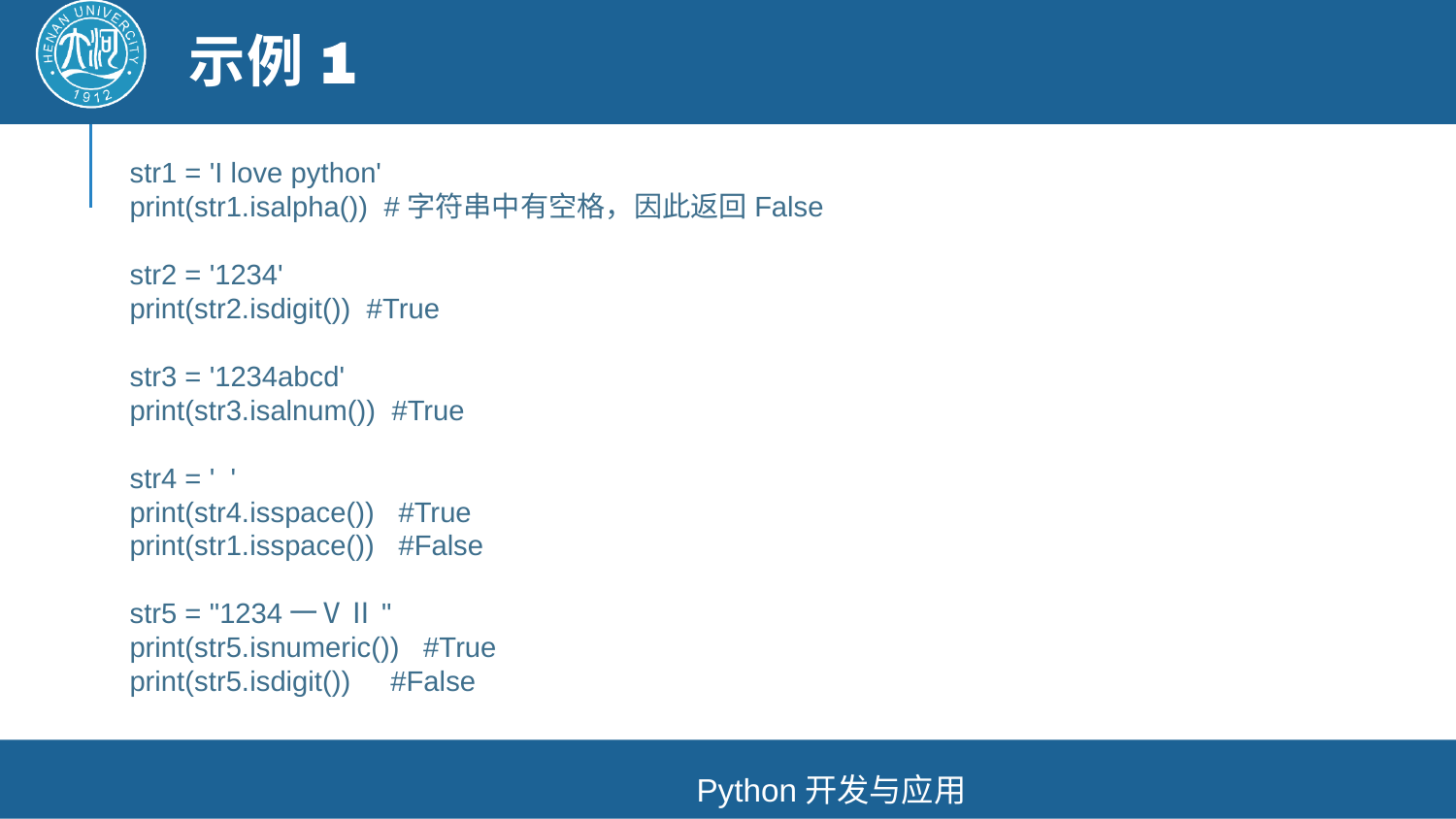

# 示例1
str1 = 'I love python'
print(str1.isalpha())  #字符串中有空格，因此返回False

str2 = '1234'
print(str2.isdigit())  #True

str3 = '1234abcd'
print(str3.isalnum())  #True

str4 = '  '
print(str4.isspace())   #True
print(str1.isspace())   #False

str5 = "1234一ⅤⅡ"
print(str5.isnumeric())   #True
print(str5.isdigit())     #False

Python开发与应用
29